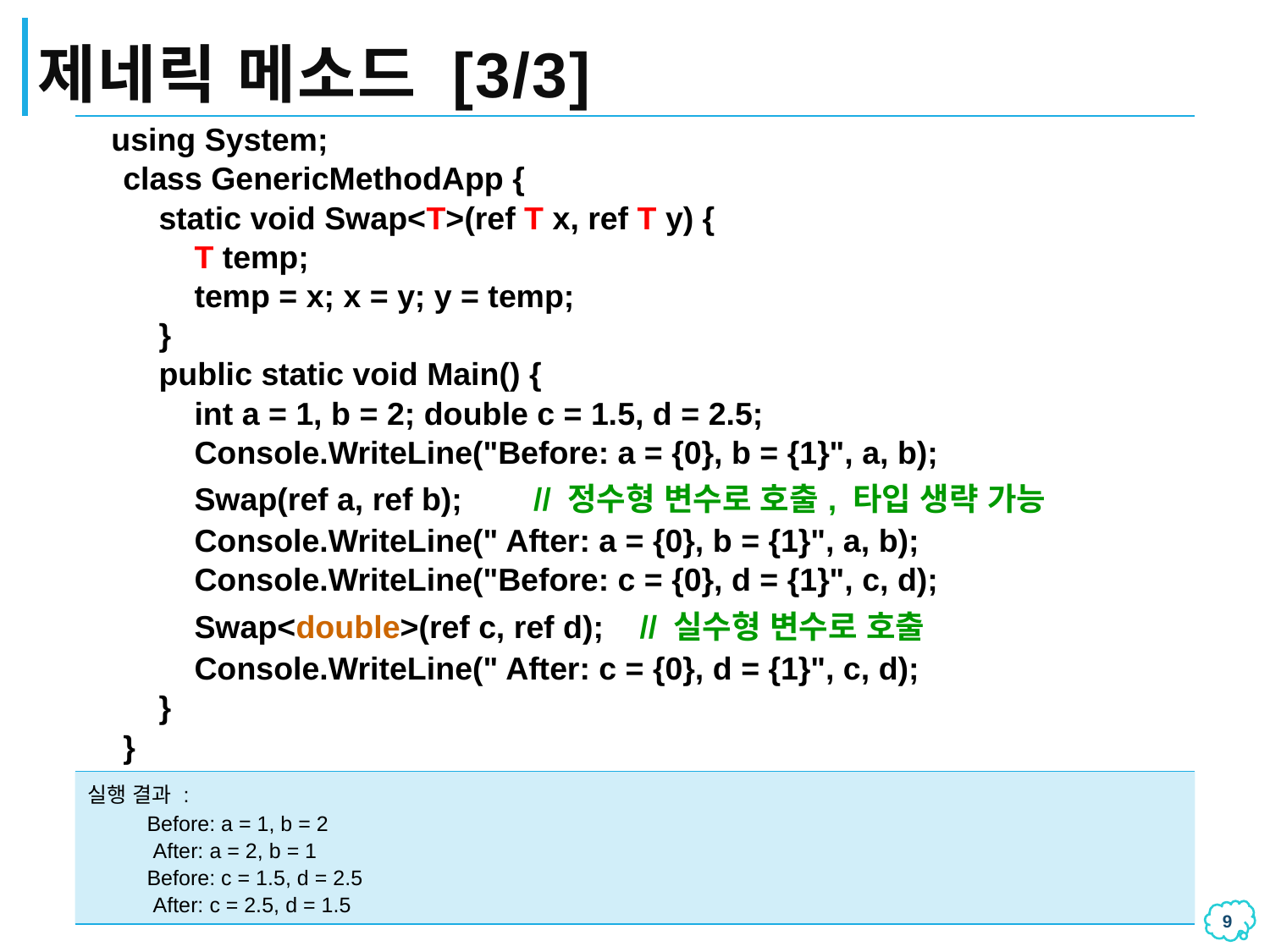

# 제네릭 메소드 [3/3]
| using System;     class GenericMethodApp {        static void Swap<T>(ref T x, ref T y) {           T temp;           temp = x; x = y; y = temp;        }        public static void Main() {           int a = 1, b = 2; double c = 1.5, d = 2.5;           Console.WriteLine("Before: a = {0}, b = {1}", a, b);           Swap(ref a, ref b);       // 정수형 변수로 호출, 타입 생략 가능           Console.WriteLine(" After: a = {0}, b = {1}", a, b);           Console.WriteLine("Before: c = {0}, d = {1}", c, d);           Swap<double>(ref c, ref d);    // 실수형 변수로 호출           Console.WriteLine(" After: c = {0}, d = {1}", c, d);        }     } |
| --- |
| 실행 결과 : Before: a = 1, b = 2            After: a = 2, b = 1           Before: c = 1.5, d = 2.5            After: c = 2.5, d = 1.5 |
9